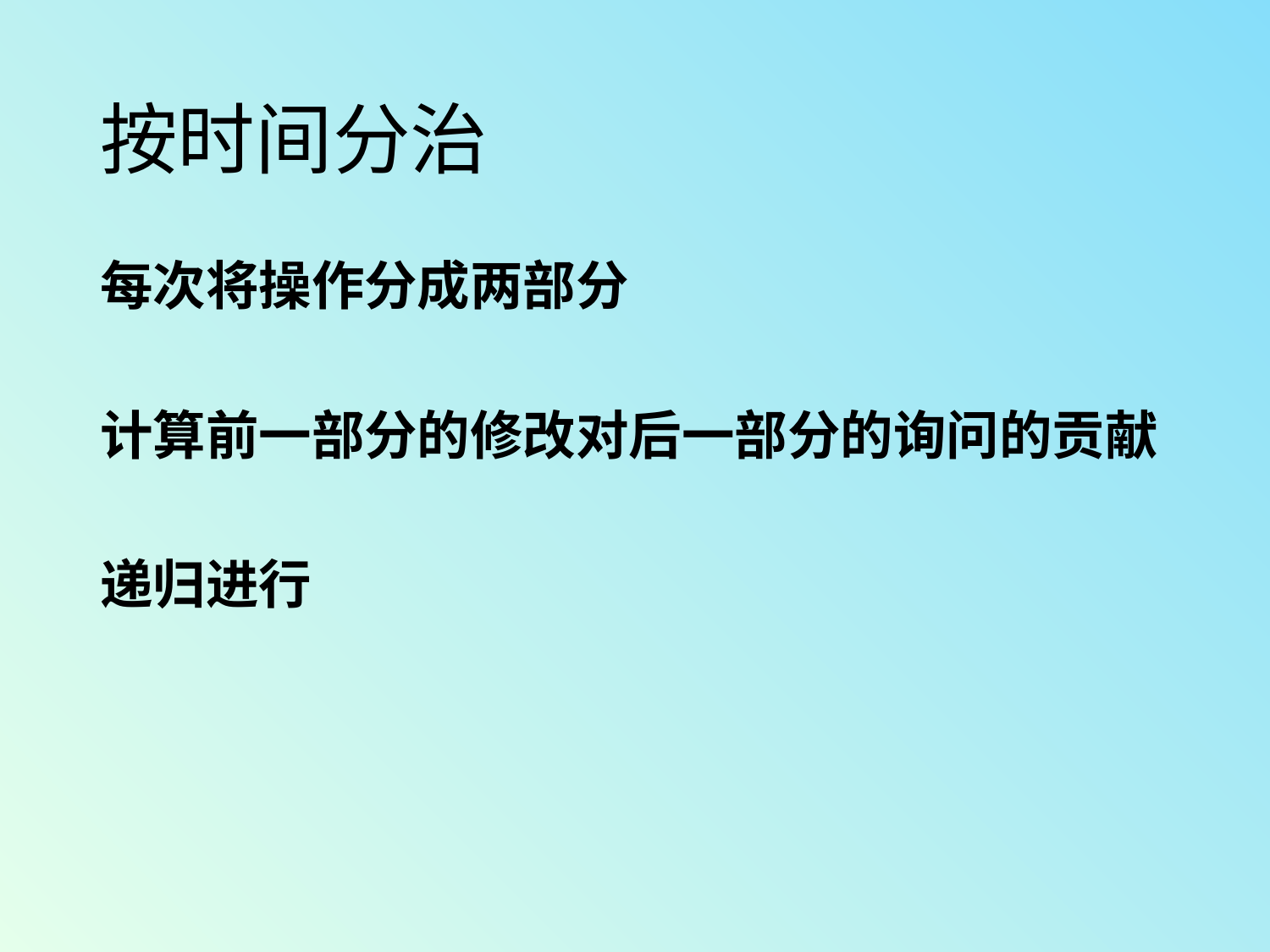

# 按时间分治
每次将操作分成两部分

计算前一部分的修改对后一部分的询问的贡献

递归进行